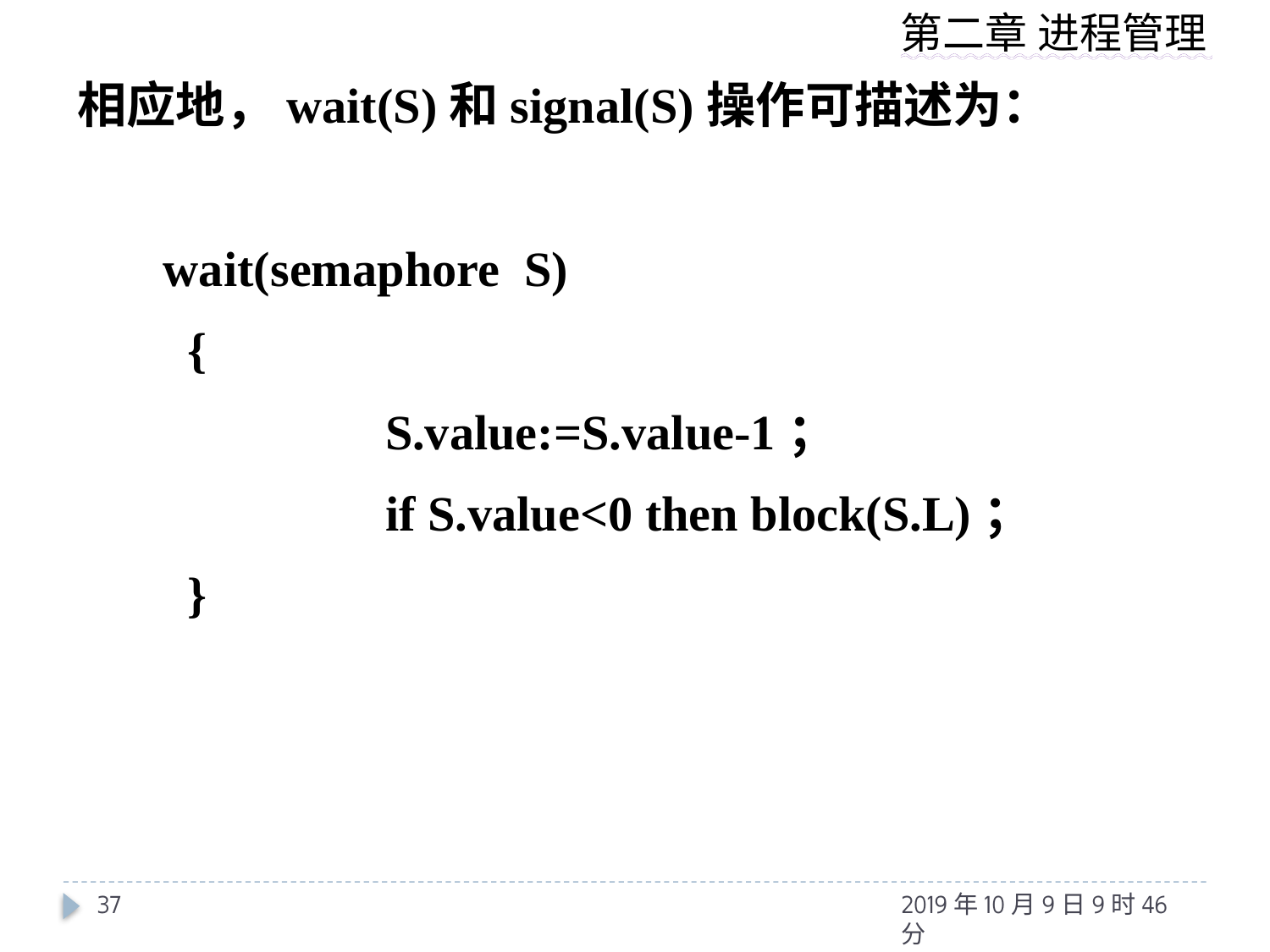

相应地，wait(S)和signal(S)操作可描述为：

       wait(semaphore  S)
　　{
　　　　　　S.value:=S.value-1；
　　　　　　if S.value<0 then block(S.L)；
　　}

37
2019年10月9日9时46分